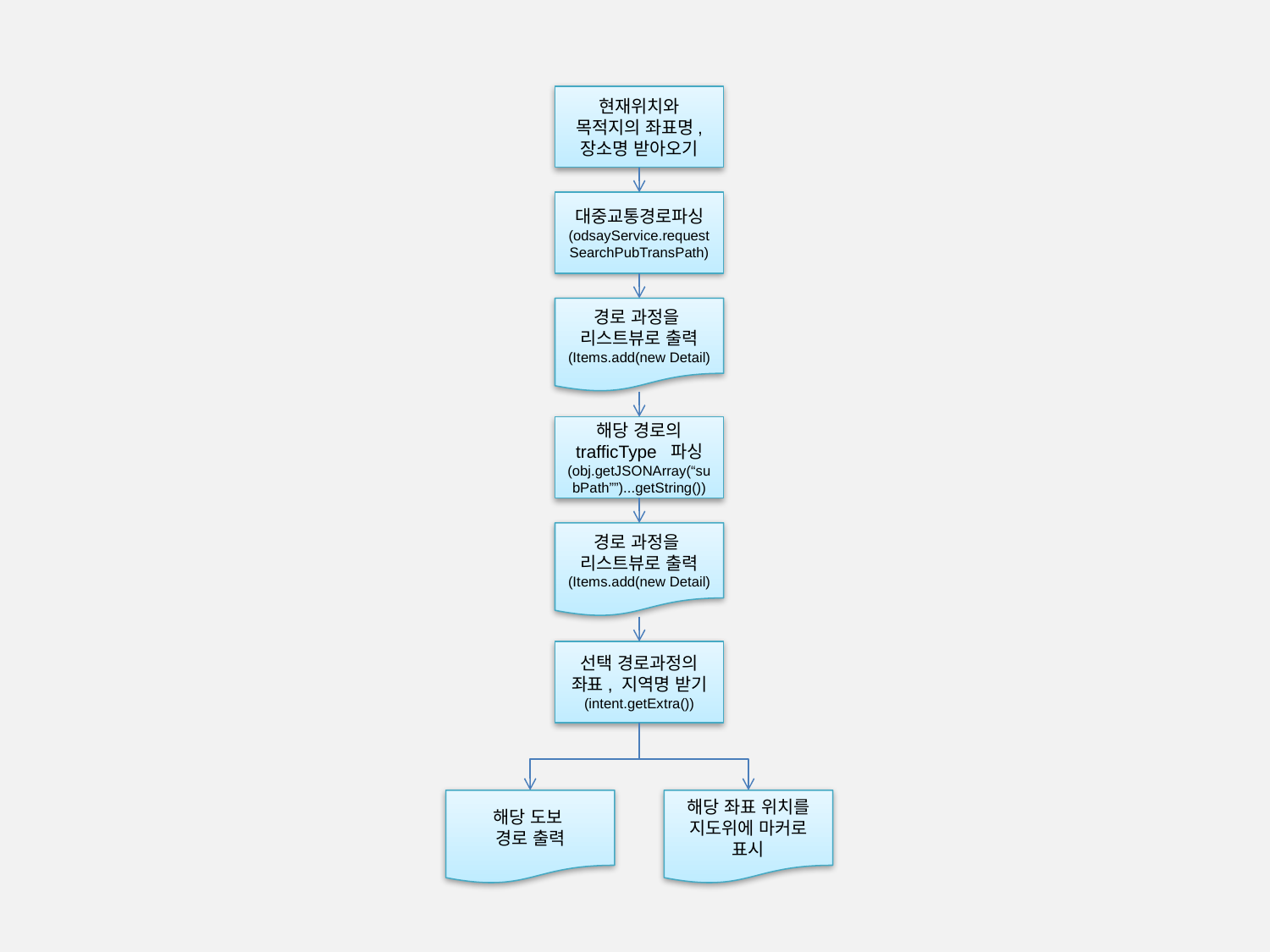

현재위치와 목적지의 좌표명, 장소명 받아오기
대중교통경로파싱
(odsayService.requestSearchPubTransPath)
경로 과정을
리스트뷰로 출력
(Items.add(new Detail)
해당 경로의 trafficType  파싱
(obj.getJSONArray(“subPath””)...getString())
경로 과정을
리스트뷰로 출력
(Items.add(new Detail)
선택 경로과정의 좌표, 지역명 받기
(intent.getExtra())
해당 도보
경로 출력
해당 좌표 위치를 지도위에 마커로 표시